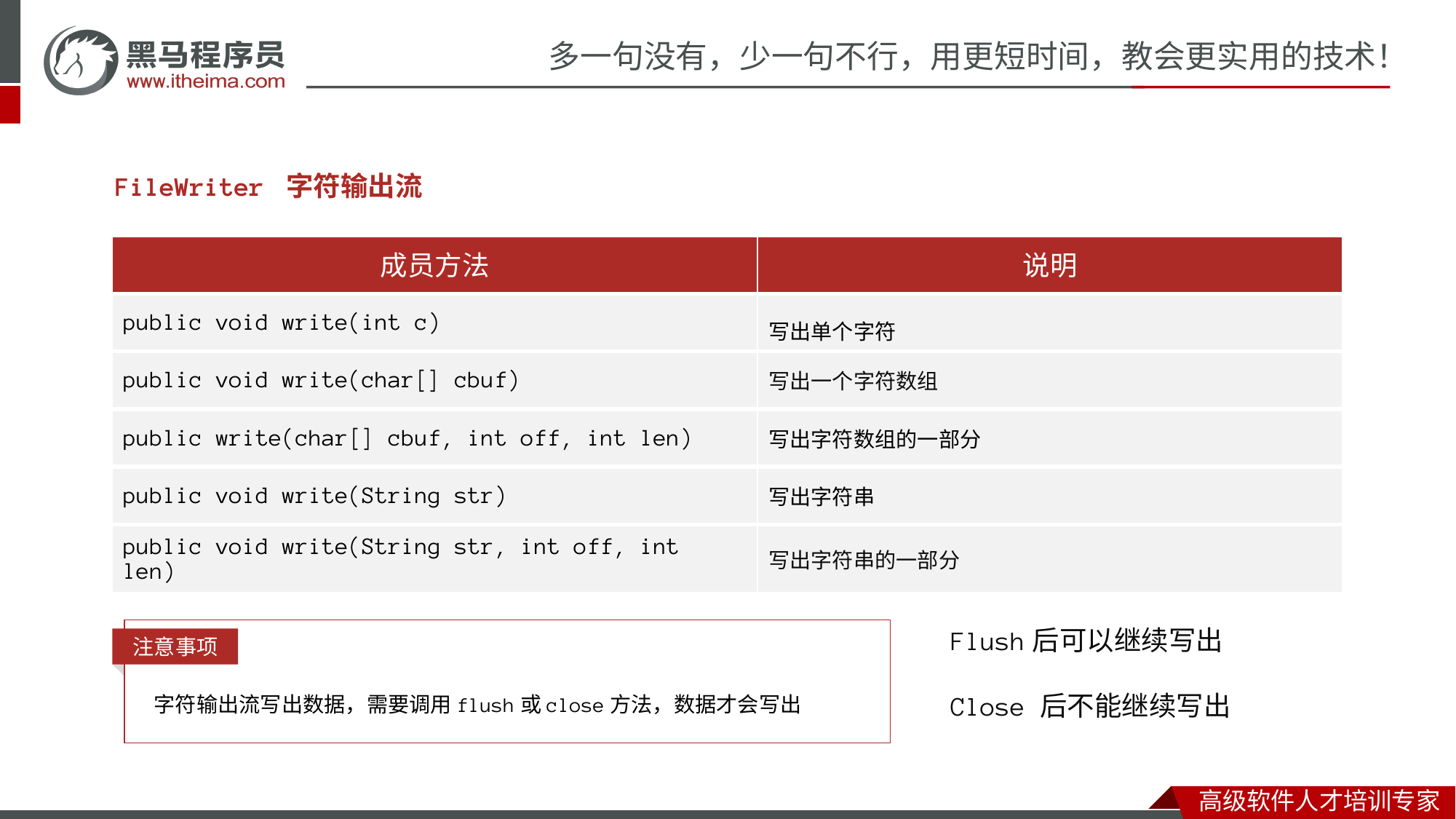

FileWriter 字符输出流
| 成员方法 | 说明 |
| --- | --- |
| public void write(int c) | 写出单个字符 |
| public void write(char[] cbuf) | 写出一个字符数组 |
| public write(char[] cbuf, int off, int len) | 写出字符数组的一部分 |
| public void write(String str) | 写出字符串 |
| public void write(String str, int off, int len) | 写出字符串的一部分 |
Flush后可以继续写出

Close 后不能继续写出

注意事项

字符输出流写出数据，需要调用flush或close方法，数据才会写出